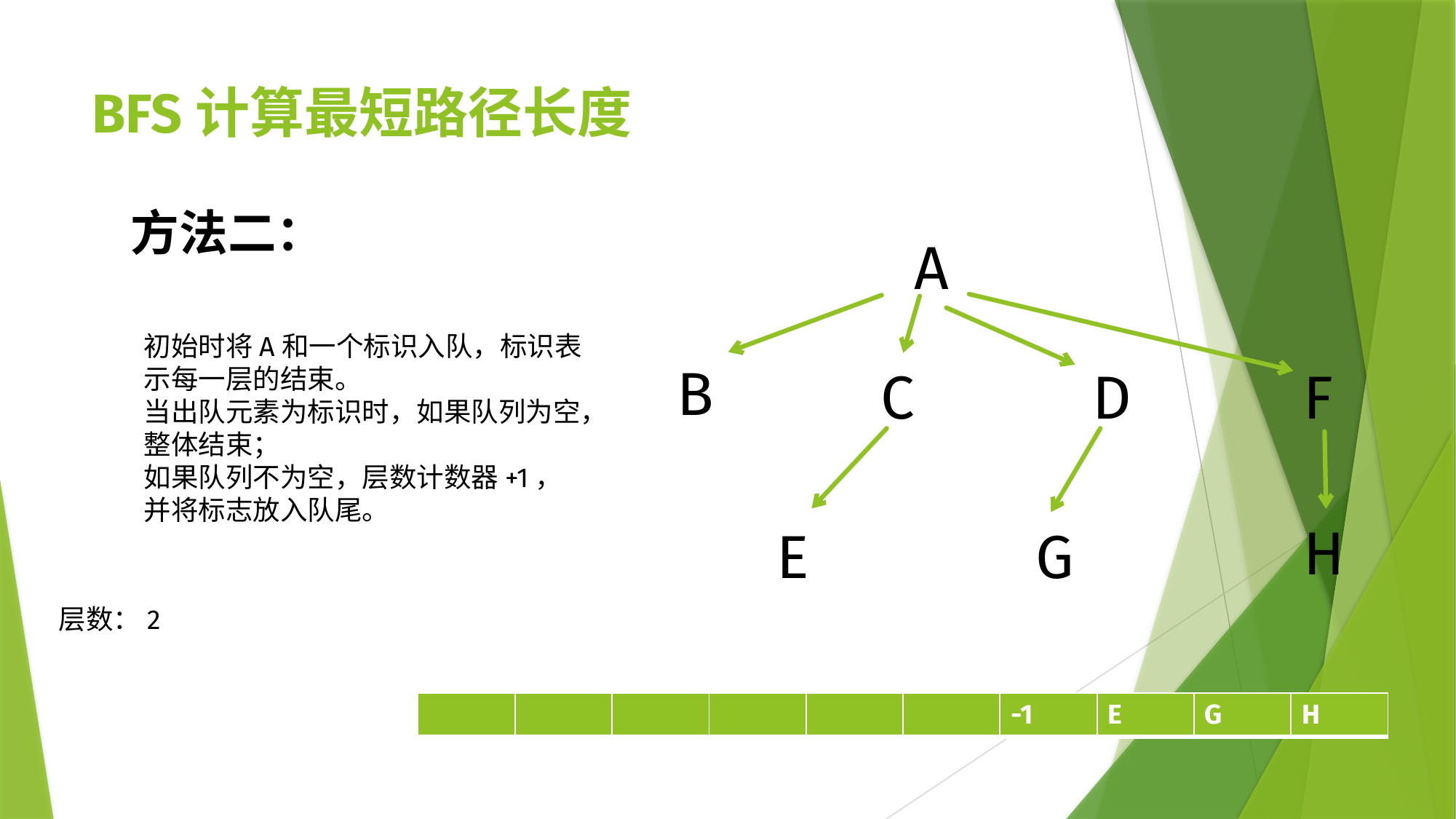

# BFS计算最短路径长度
方法二：
A
初始时将A和一个标识入队，标识表示每一层的结束。
当出队元素为标识时，如果队列为空，整体结束；
如果队列不为空，层数计数器+1，并将标志放入队尾。
B
C
D
F
H
E
G
层数：2
|  |  |  |  |  |  | -1 | E | G | H |
| --- | --- | --- | --- | --- | --- | --- | --- | --- | --- |